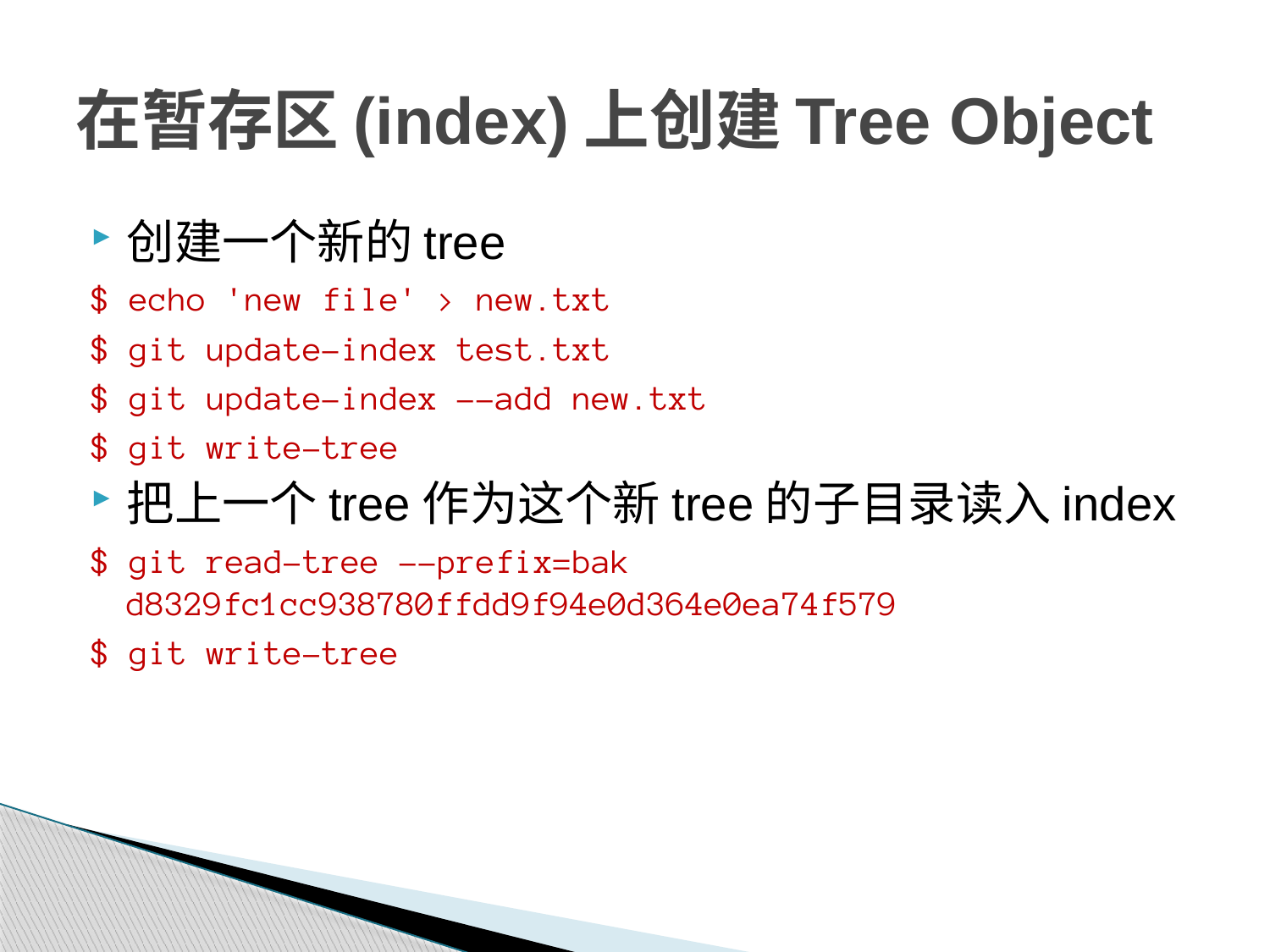

# 在暂存区(index)上创建Tree Object
创建一个新的tree
$ echo 'new file' > new.txt
$ git update-index test.txt
$ git update-index --add new.txt
$ git write-tree
把上一个tree作为这个新tree的子目录读入index
$ git read-tree --prefix=bak d8329fc1cc938780ffdd9f94e0d364e0ea74f579
$ git write-tree